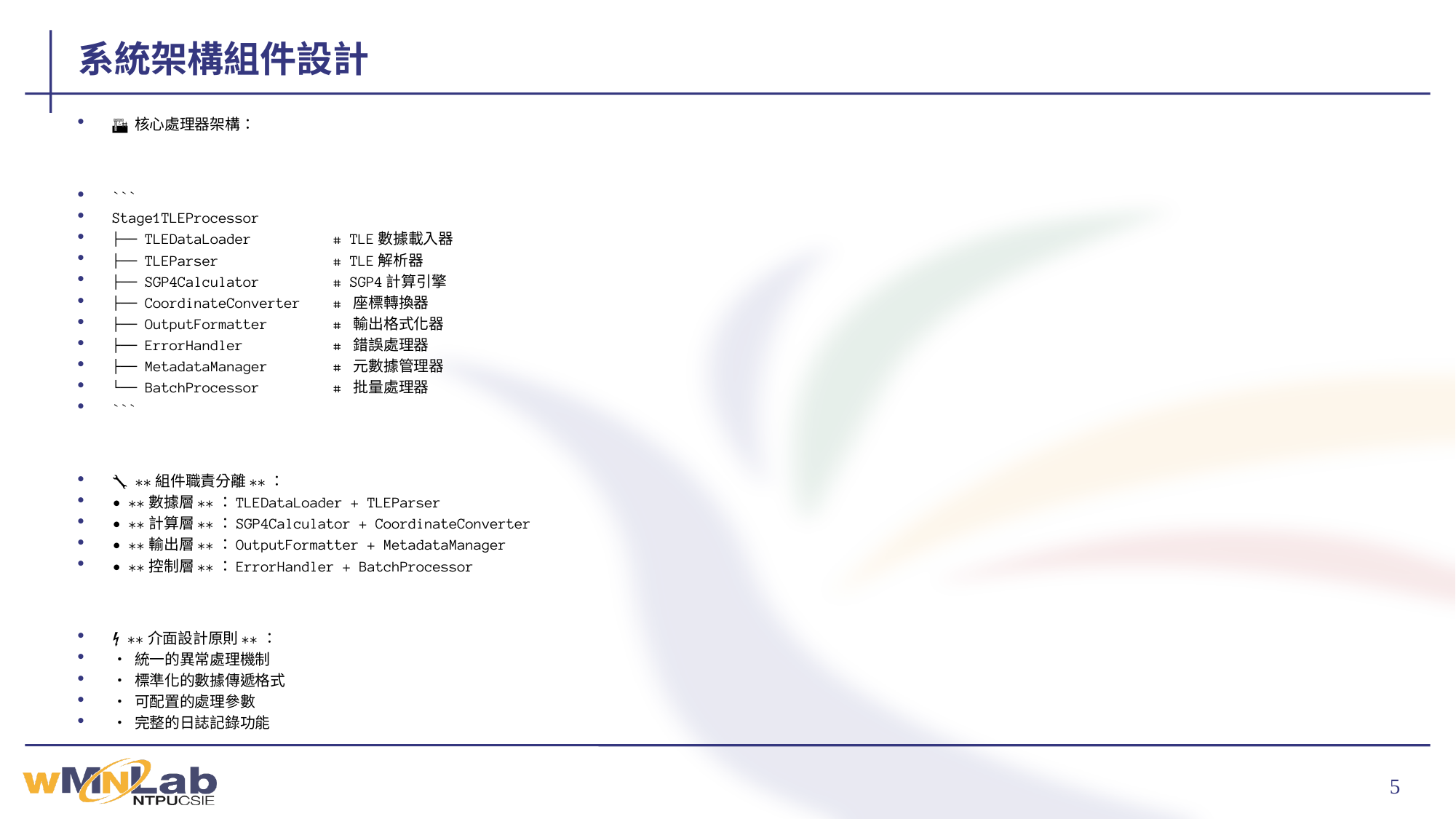

# 系統架構組件設計
🏗️ 核心處理器架構：

```
Stage1TLEProcessor
├── TLEDataLoader          # TLE數據載入器
├── TLEParser              # TLE解析器
├── SGP4Calculator         # SGP4計算引擎
├── CoordinateConverter    # 座標轉換器
├── OutputFormatter        # 輸出格式化器
├── ErrorHandler           # 錯誤處理器
├── MetadataManager        # 元數據管理器
└── BatchProcessor         # 批量處理器
```

🔧 **組件職責分離**：
• **數據層**：TLEDataLoader + TLEParser
• **計算層**：SGP4Calculator + CoordinateConverter
• **輸出層**：OutputFormatter + MetadataManager
• **控制層**：ErrorHandler + BatchProcessor

⚡ **介面設計原則**：
• 統一的異常處理機制
• 標準化的數據傳遞格式
• 可配置的處理參數
• 完整的日誌記錄功能